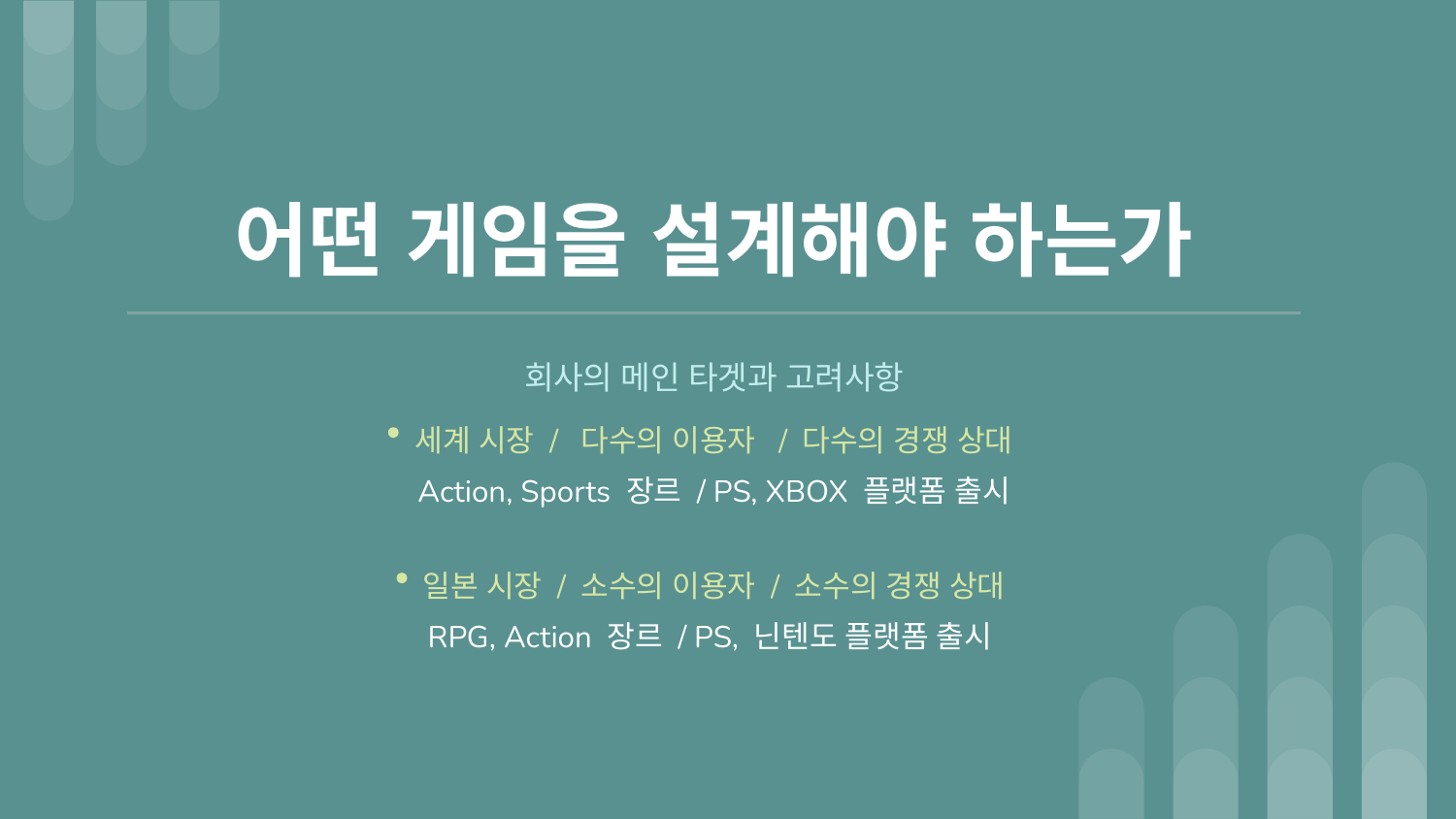

# 어떤 게임을 설계해야 하는가
회사의 메인 타겟과 고려사항
세계 시장 /  다수의 이용자  / 다수의 경쟁 상대

Action, Sports 장르 / PS, XBOX 플랫폼 출시

일본 시장 / 소수의 이용자 / 소수의 경쟁 상대

RPG, Action 장르 / PS, 닌텐도 플랫폼 출시